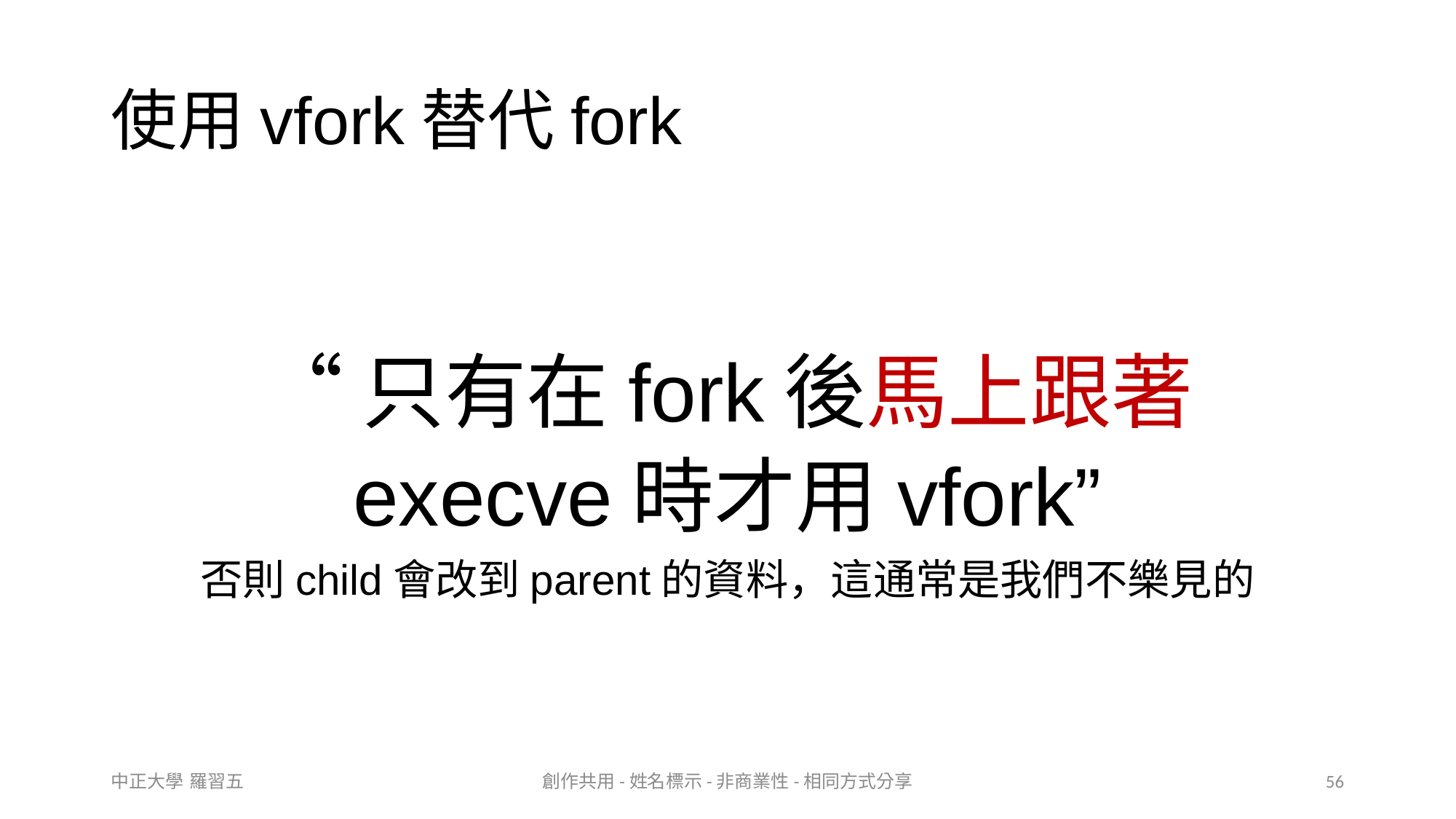

# 使用vfork替代fork
“只有在fork後馬上跟著
execve時才用vfork”
否則child會改到parent的資料，這通常是我們不樂見的
中正大學 羅習五
創作共用-姓名標示-非商業性-相同方式分享
56